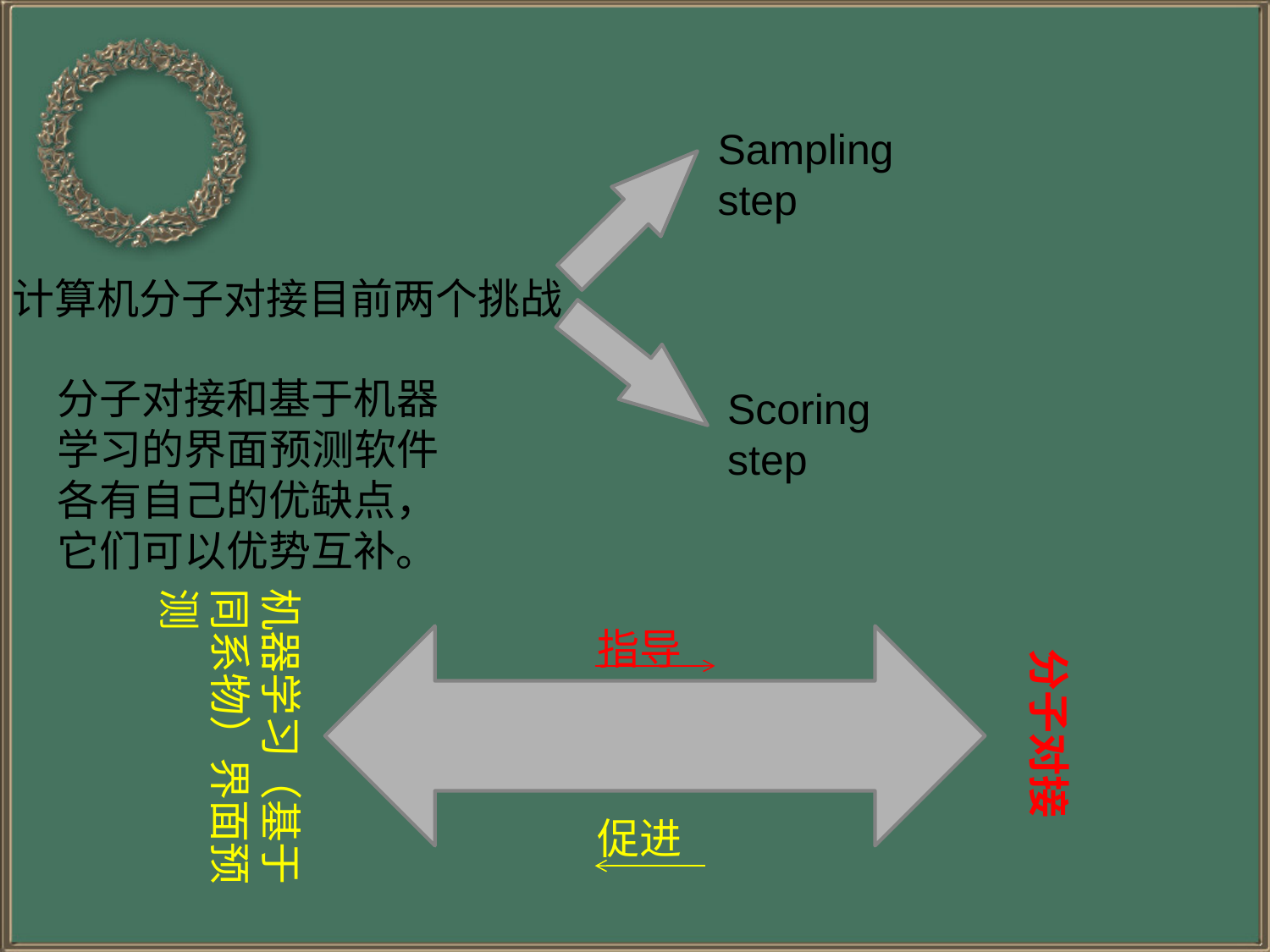

Sampling step

计算机分子对接目前两个挑战

分子对接和基于机器学习的界面预测软件各有自己的优缺点，它们可以优势互补。
Scoring step
机器学习（基于同系物）界面预测
指导

分子对接
促进